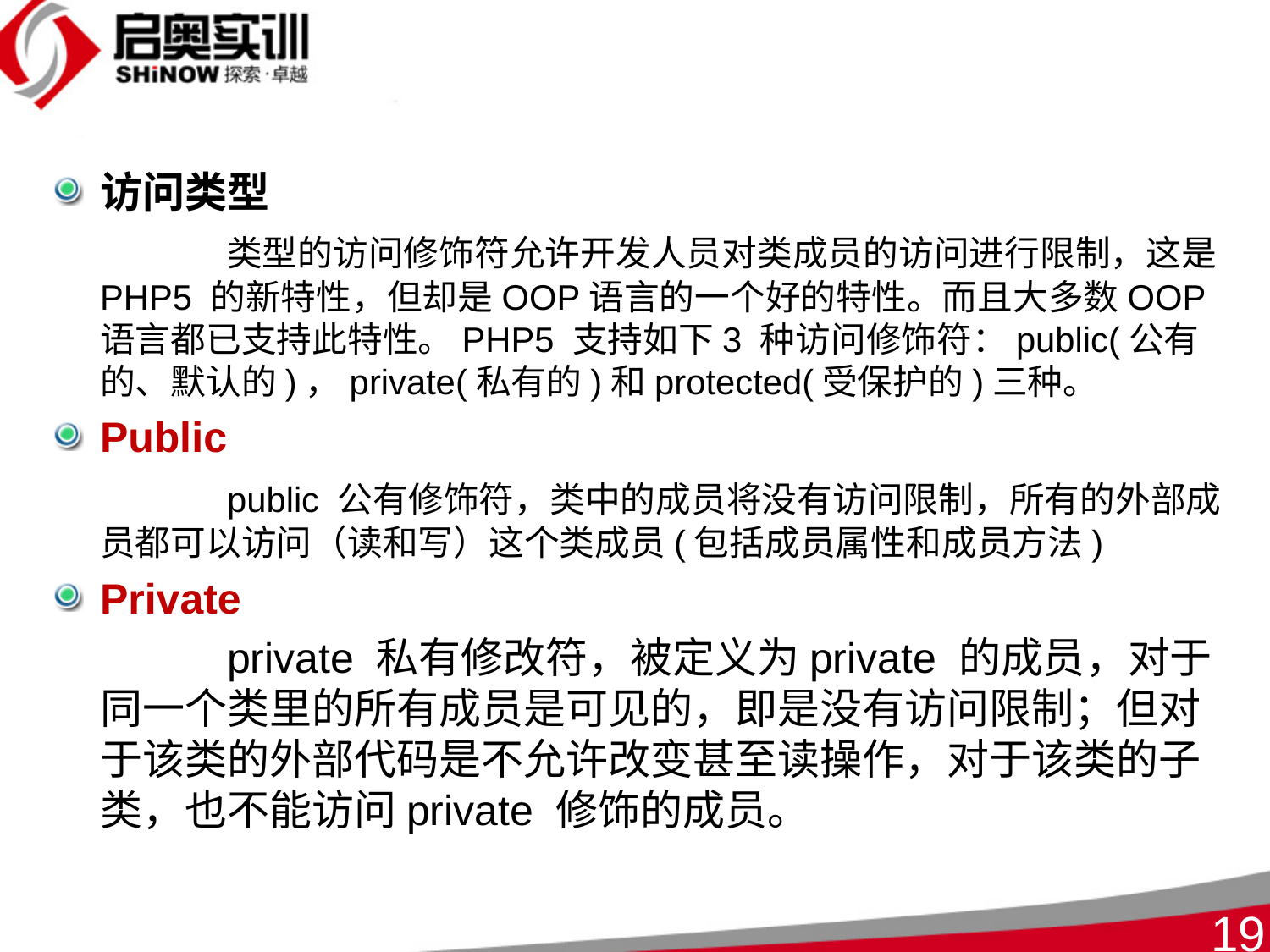

#
访问类型
		类型的访问修饰符允许开发人员对类成员的访问进行限制，这是PHP5 的新特性，但却是OOP语言的一个好的特性。而且大多数OOP 语言都已支持此特性。PHP5 支持如下3 种访问修饰符：public(公有的、默认的)，private(私有的)和protected(受保护的)三种。
Public
		public 公有修饰符，类中的成员将没有访问限制，所有的外部成员都可以访问（读和写）这个类成员(包括成员属性和成员方法)
Private
		private 私有修改符，被定义为private 的成员，对于同一个类里的所有成员是可见的，即是没有访问限制；但对于该类的外部代码是不允许改变甚至读操作，对于该类的子类，也不能访问private 修饰的成员。
19